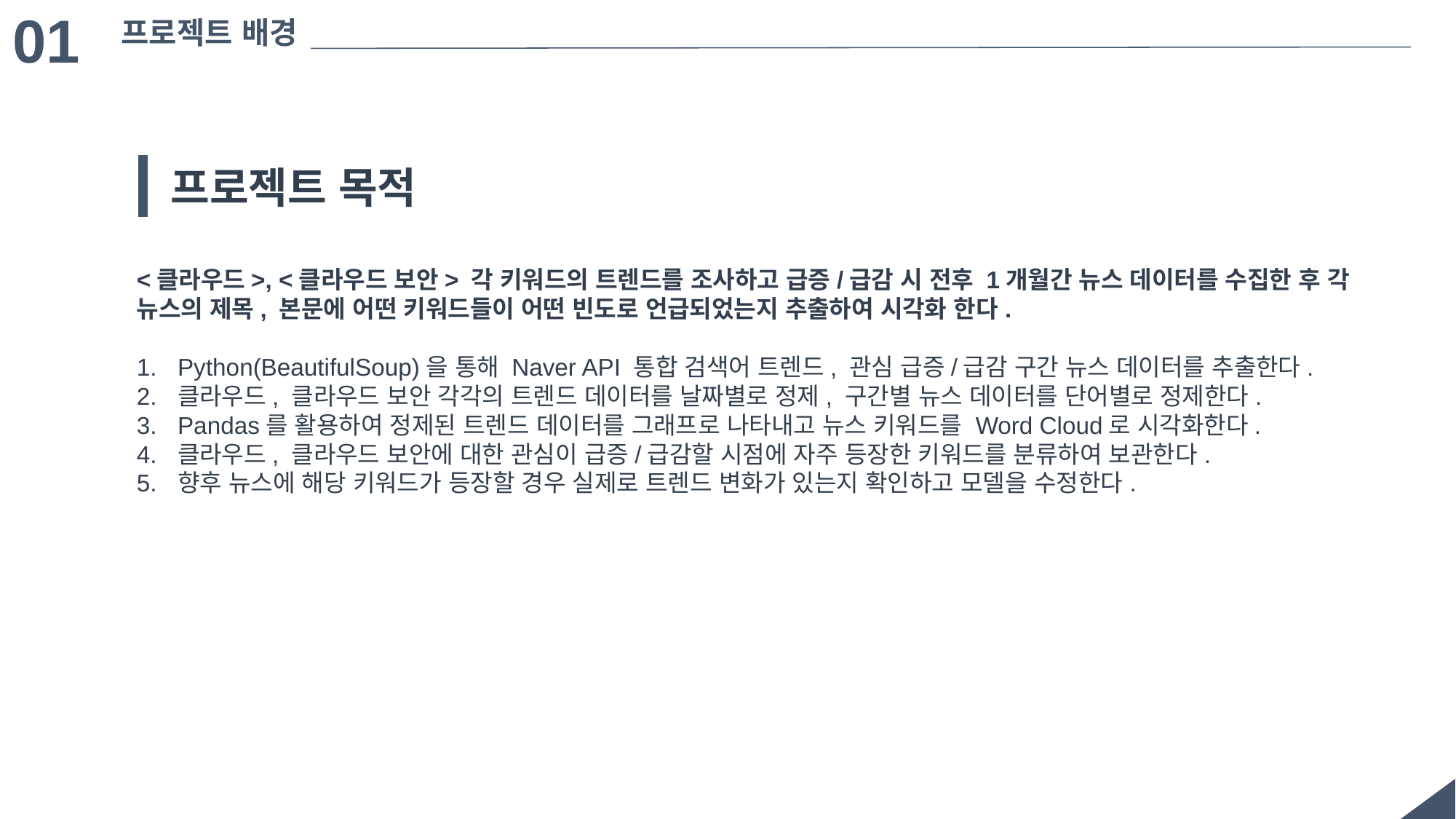

01
프로젝트 배경

프로젝트 목적
<클라우드>, <클라우드 보안> 각 키워드의 트렌드를 조사하고 급증/급감 시 전후 1개월간 뉴스 데이터를 수집한 후 각 뉴스의 제목, 본문에 어떤 키워드들이 어떤 빈도로 언급되었는지 추출하여 시각화 한다.

Python(BeautifulSoup)을 통해 Naver API 통합 검색어 트렌드, 관심 급증/급감 구간 뉴스 데이터를 추출한다.
클라우드, 클라우드 보안 각각의 트렌드 데이터를 날짜별로 정제, 구간별 뉴스 데이터를 단어별로 정제한다.
Pandas를 활용하여 정제된 트렌드 데이터를 그래프로 나타내고 뉴스 키워드를 Word Cloud로 시각화한다.
클라우드, 클라우드 보안에 대한 관심이 급증/급감할 시점에 자주 등장한 키워드를 분류하여 보관한다.
향후 뉴스에 해당 키워드가 등장할 경우 실제로 트렌드 변화가 있는지 확인하고 모델을 수정한다.